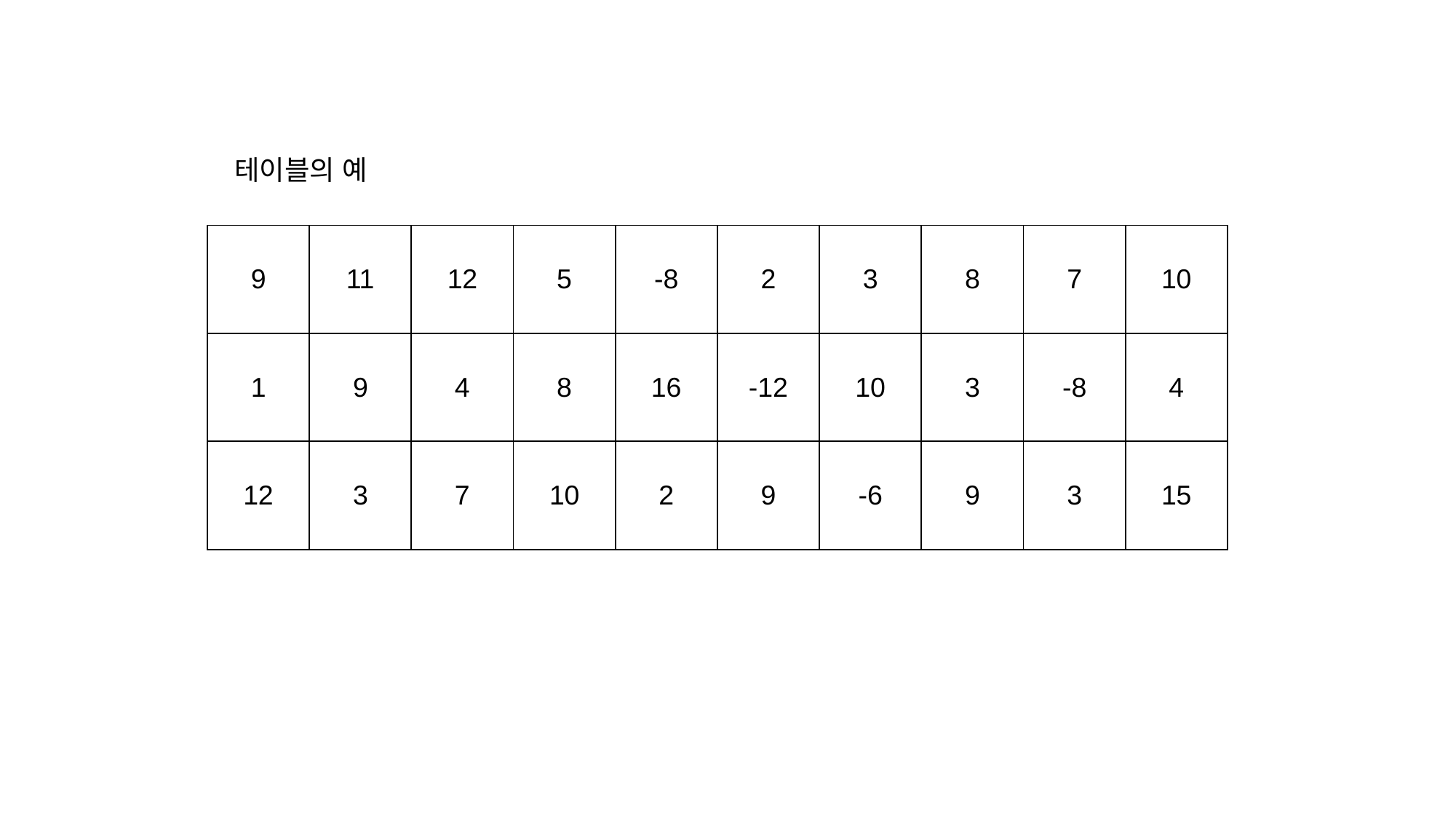

테이블의 예
| 9 | 11 | 12 | 5 | -8 | 2 | 3 | 8 | 7 | 10 |
| --- | --- | --- | --- | --- | --- | --- | --- | --- | --- |
| 1 | 9 | 4 | 8 | 16 | -12 | 10 | 3 | -8 | 4 |
| 12 | 3 | 7 | 10 | 2 | 9 | -6 | 9 | 3 | 15 |